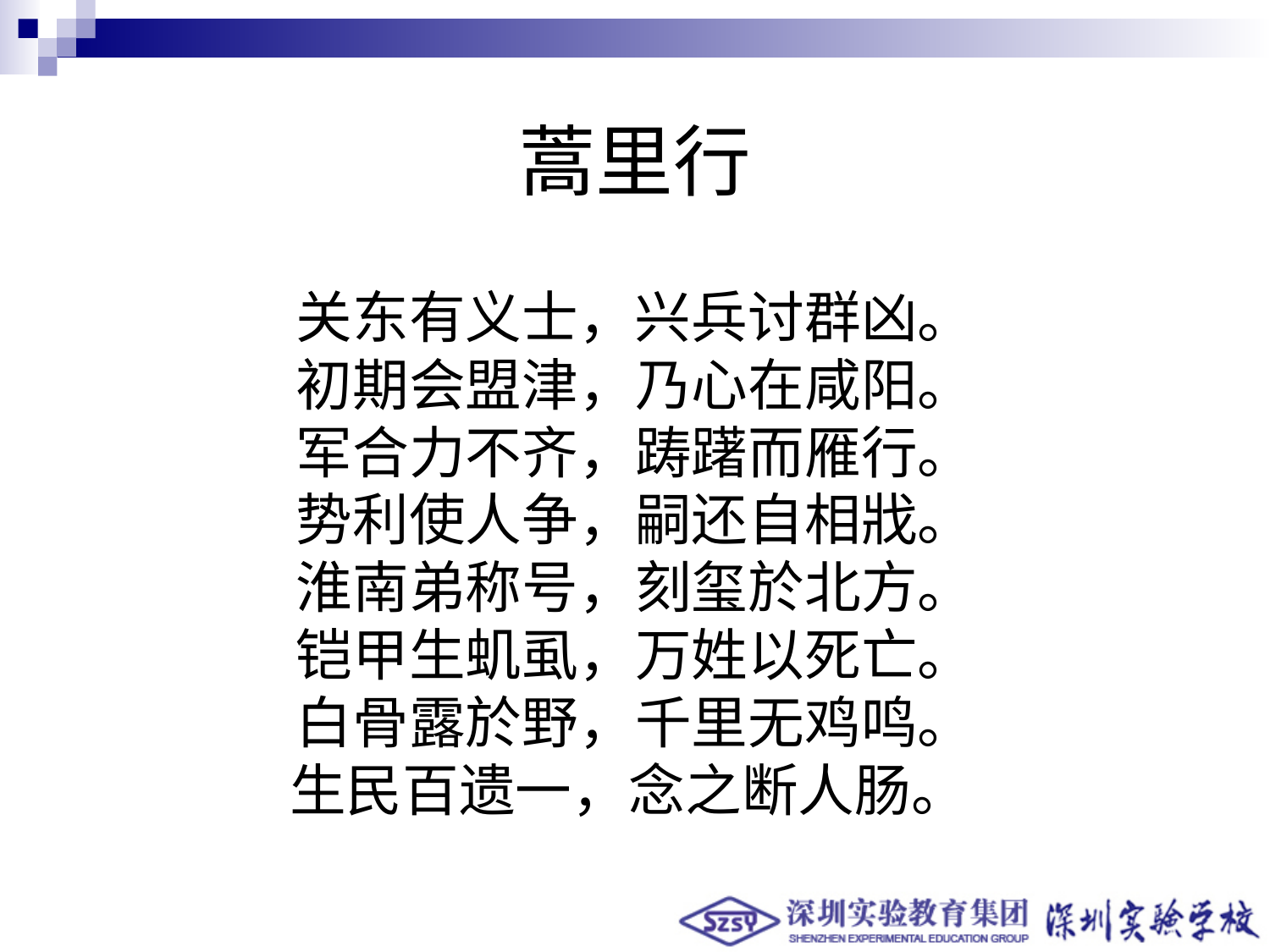

# 蒿里行
关东有义士，兴兵讨群凶。
初期会盟津，乃心在咸阳。
军合力不齐，踌躇而雁行。
势利使人争，嗣还自相戕。
淮南弟称号，刻玺於北方。
铠甲生虮虱，万姓以死亡。
白骨露於野，千里无鸡鸣。
生民百遗一，念之断人肠。